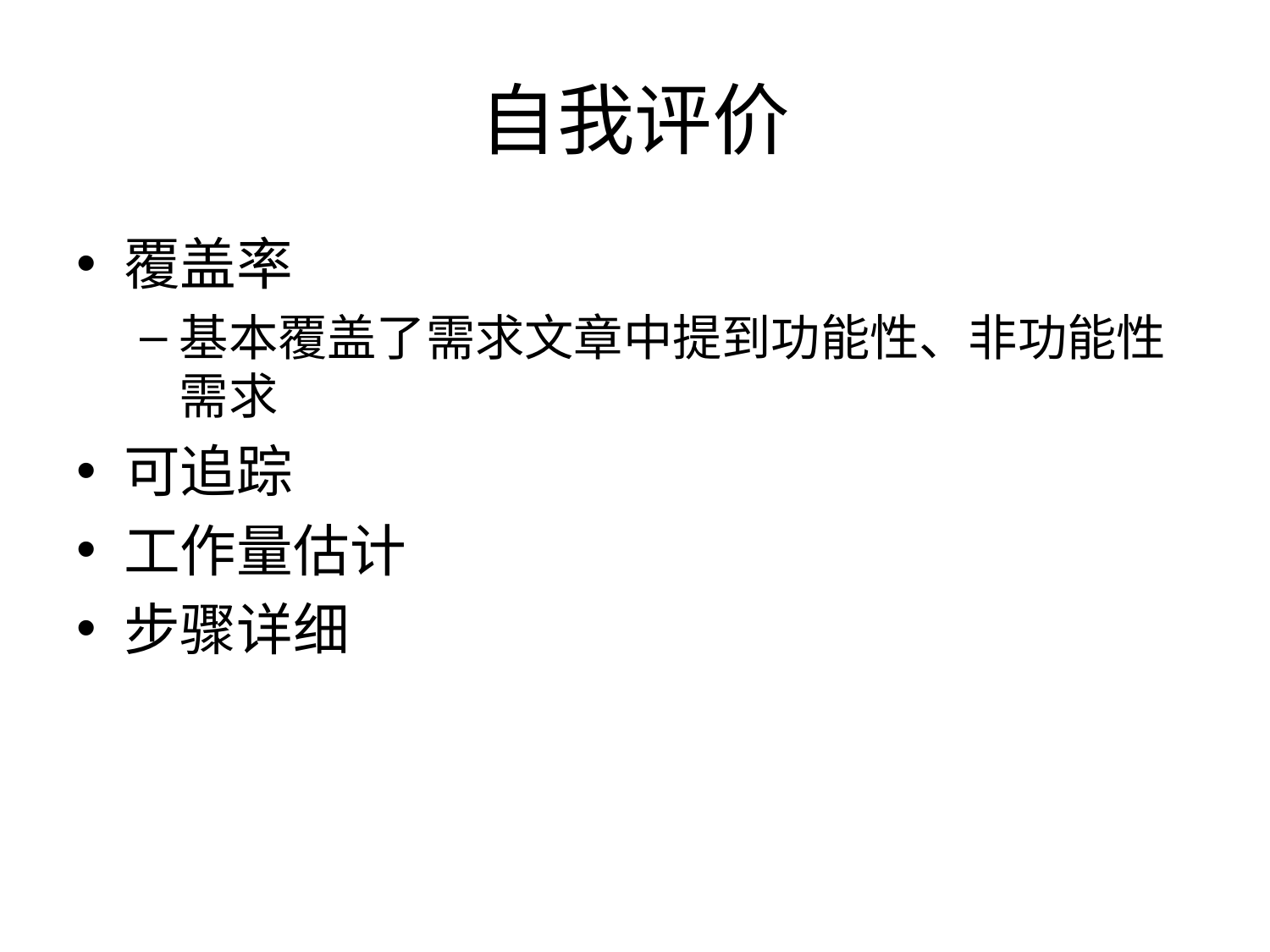

# 自我评价
覆盖率
基本覆盖了需求文章中提到功能性、非功能性需求
可追踪
工作量估计
步骤详细